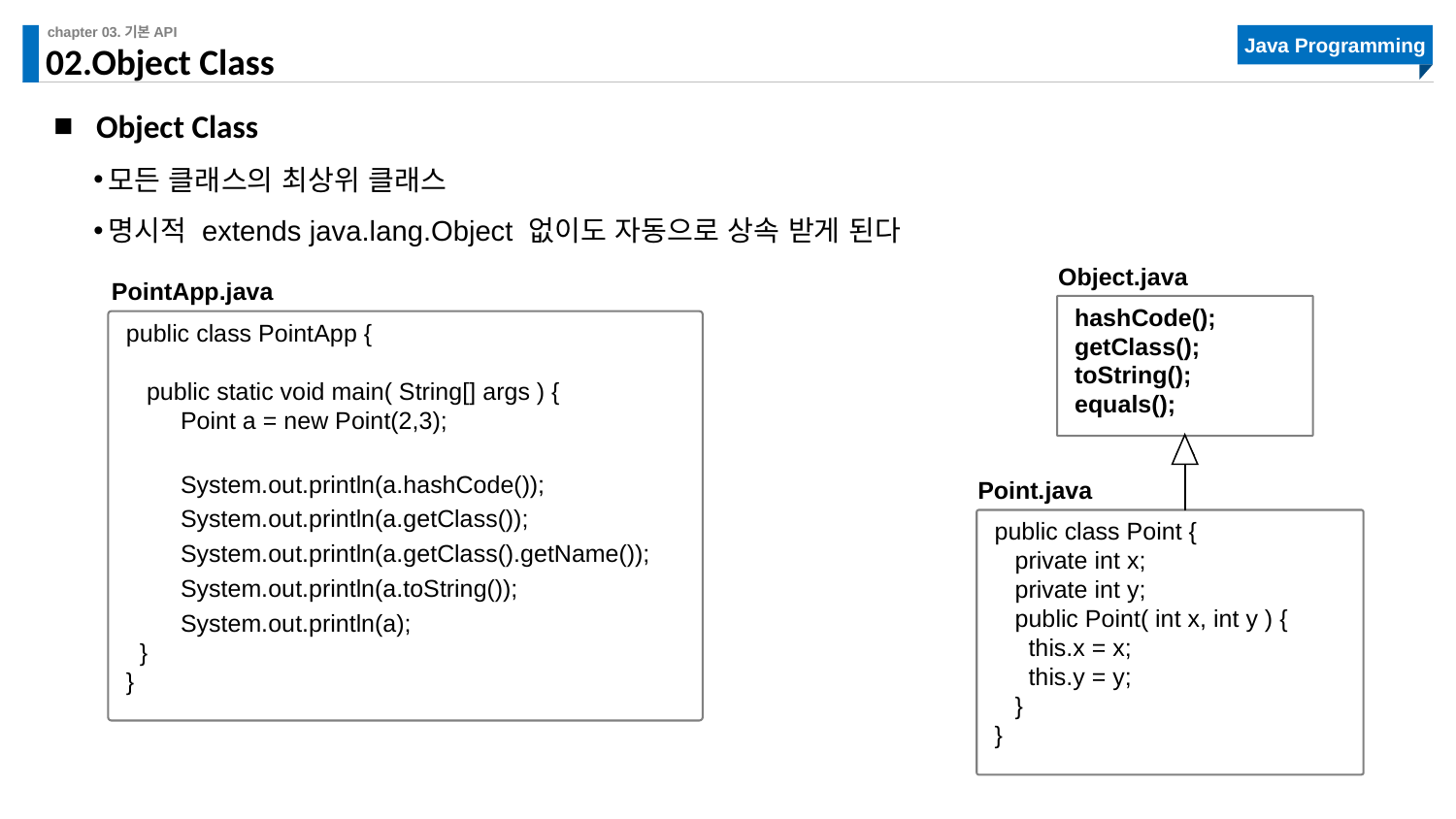

# 02.Object Class
Object Class
모든 클래스의 최상위 클래스
명시적 extends java.lang.Object 없이도 자동으로 상속 받게 된다
Object.java
hashCode();
getClass();
toString();
equals();
PointApp.java
public class PointApp {

   public static void main( String[] args ) {
        Point a = new Point(2,3);

        System.out.println(a.hashCode());
        System.out.println(a.getClass());
        System.out.println(a.getClass().getName());
        System.out.println(a.toString());
        System.out.println(a);
  }
}

Point.java
public class Point {
   private int x;
   private int y;
   public Point( int x, int y ) {
     this.x = x;
     this.y = y;
   }
}